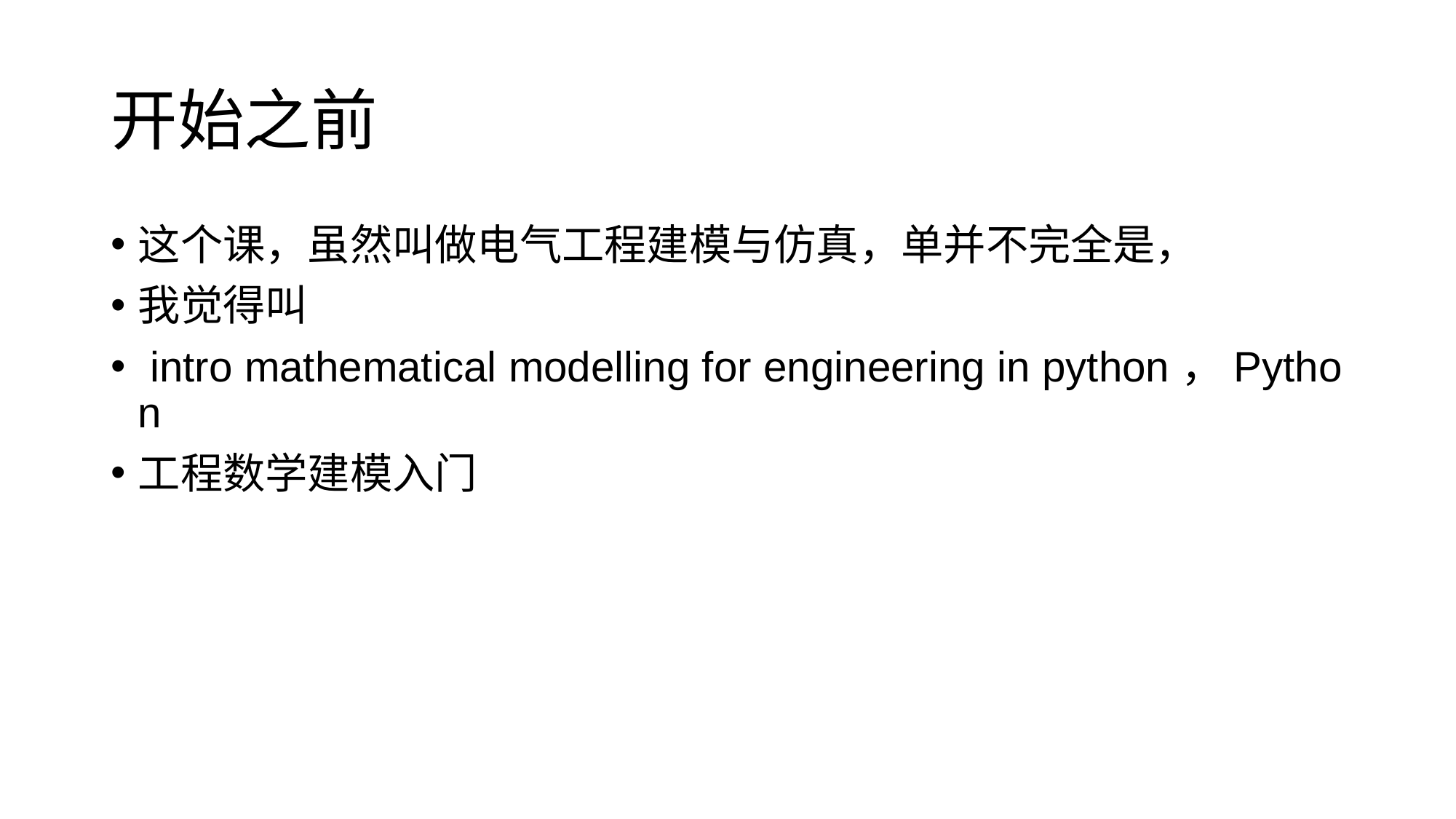

# 开始之前
这个课，虽然叫做电气工程建模与仿真，单并不完全是，
我觉得叫
 intro mathematical modelling for engineering in python，Python
工程数学建模入门